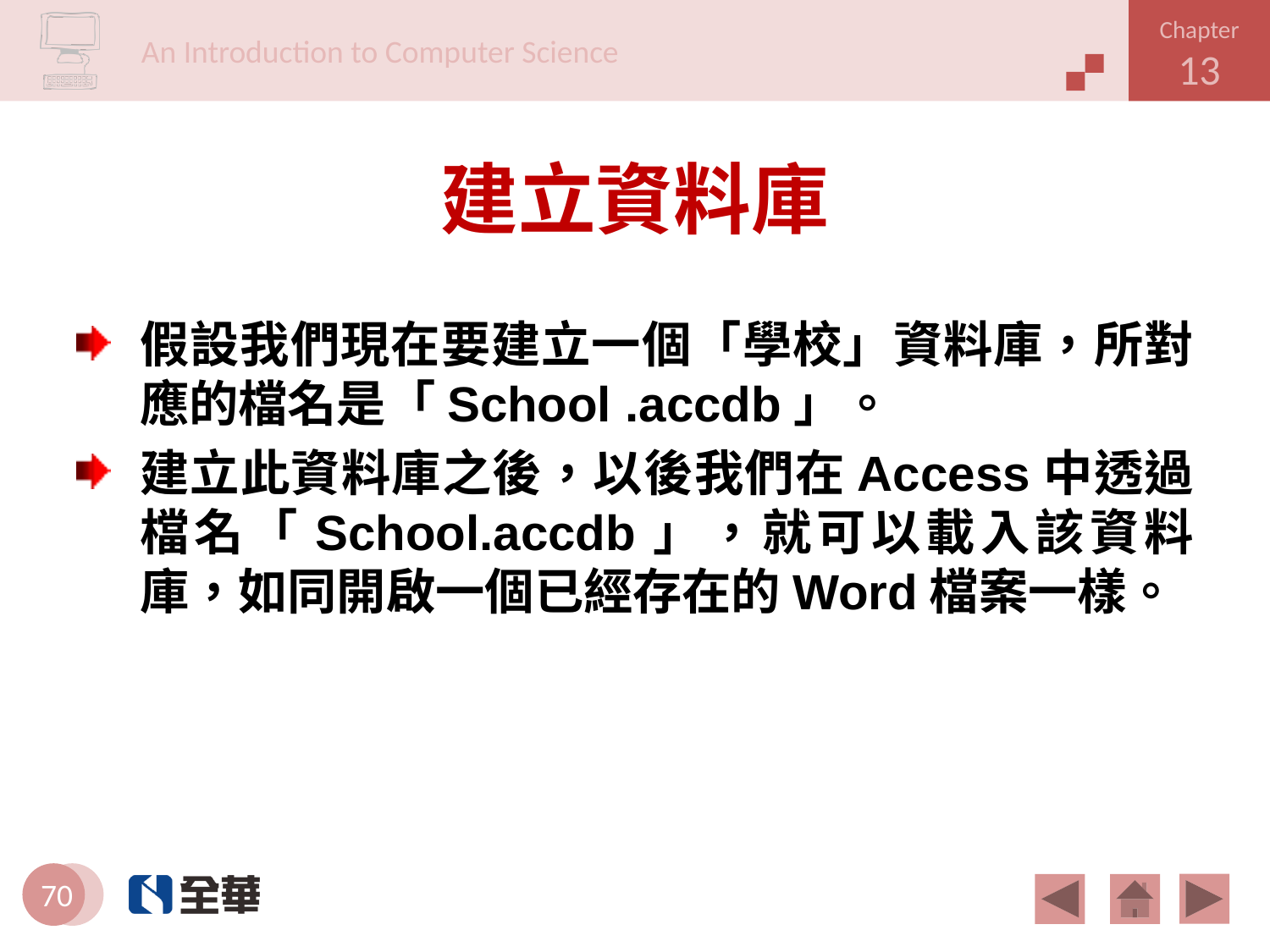

# 建立資料庫
假設我們現在要建立一個「學校」資料庫，所對應的檔名是「School .accdb」。
建立此資料庫之後，以後我們在Access中透過檔名「School.accdb」，就可以載入該資料庫，如同開啟一個已經存在的Word檔案一樣。